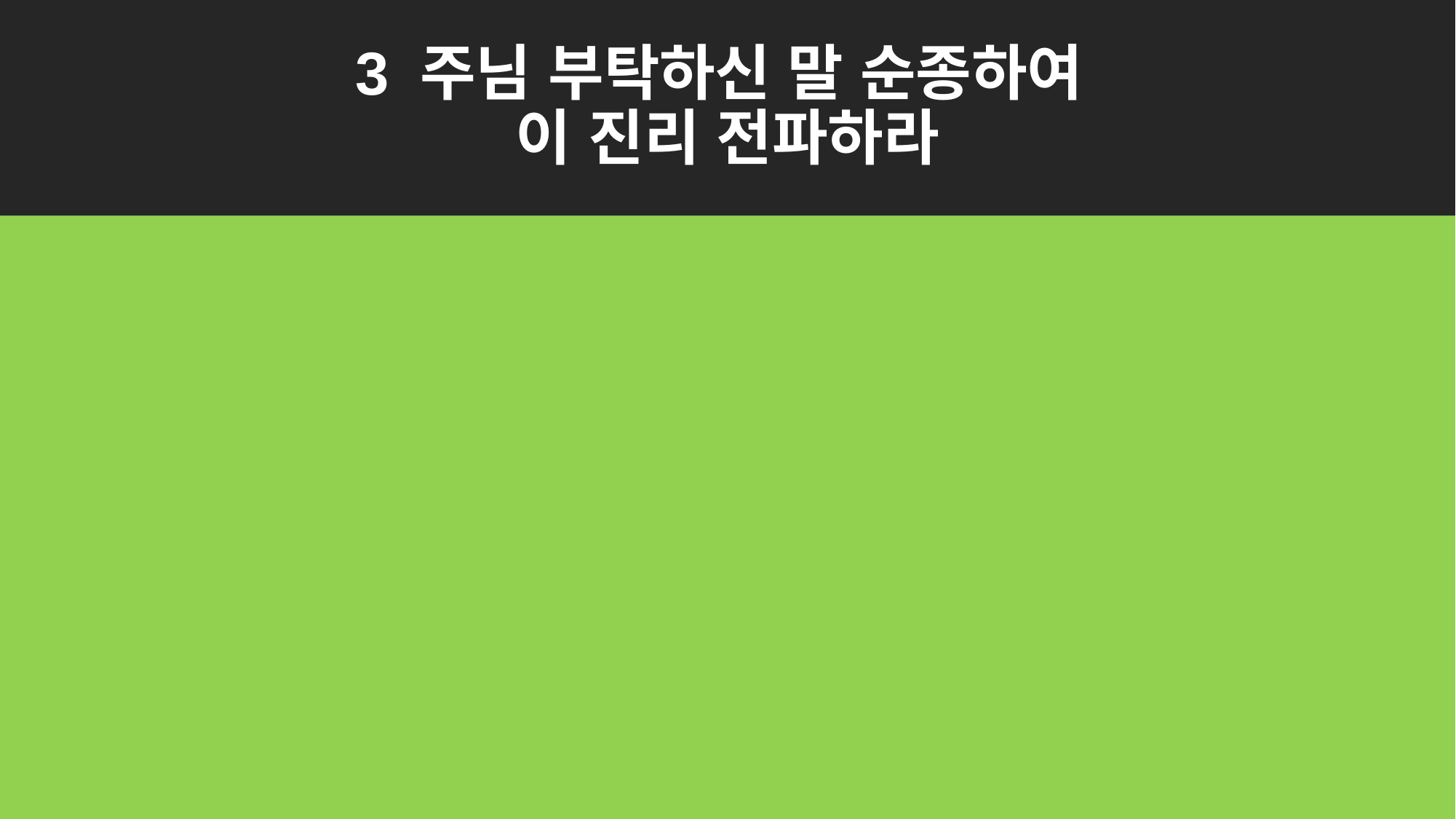

# 3 주님 부탁하신 말 순종하여 이 진리 전파하라